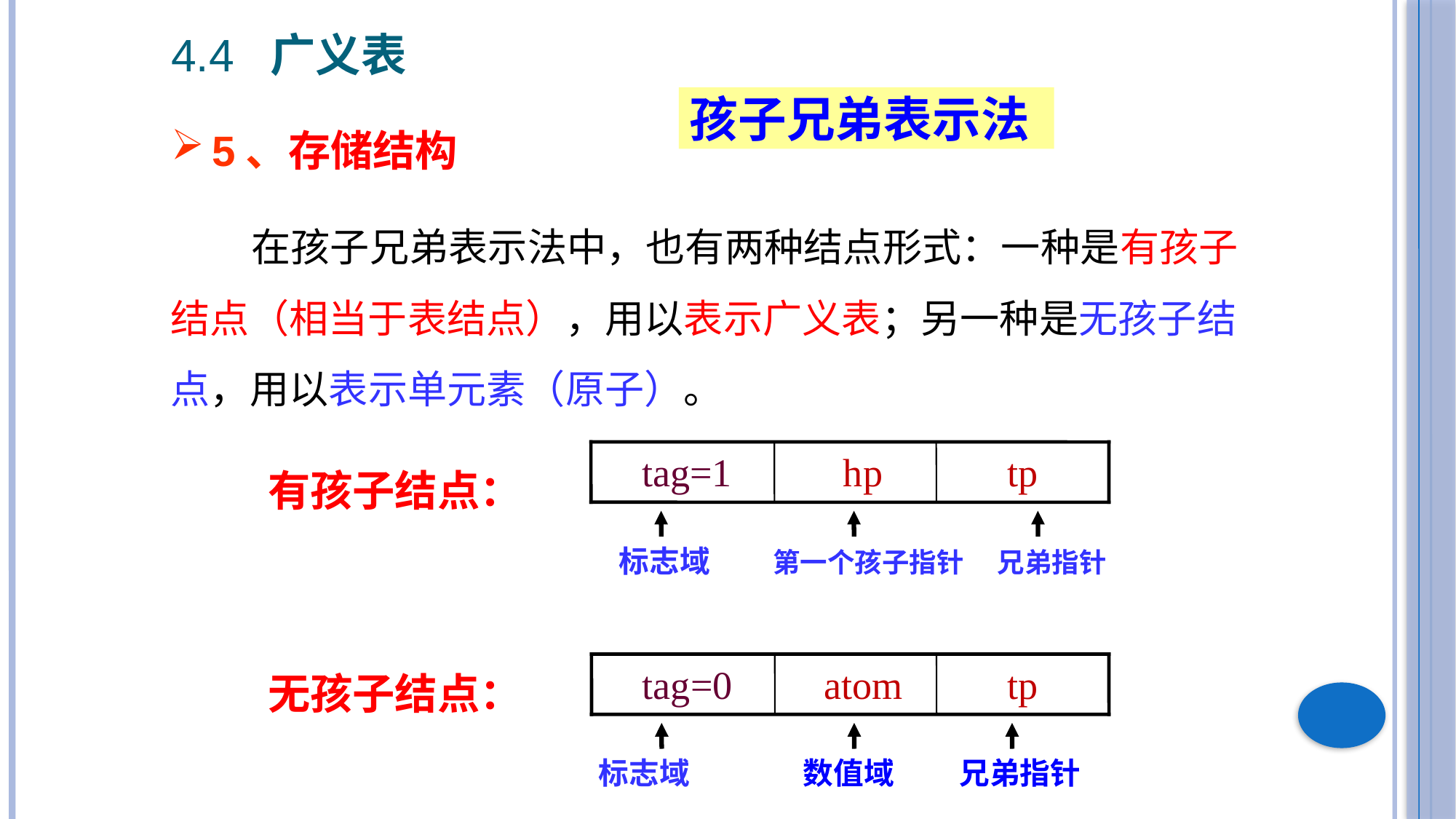

4.4  广义表
孩子兄弟表示法
5、存储结构
        在孩子兄弟表示法中，也有两种结点形式：一种是有孩子结点（相当于表结点），用以表示广义表；另一种是无孩子结点，用以表示单元素（原子）。
tag=1

hp
tp

    标志域  　   第一个孩子指针　 兄弟指针
有孩子结点：

无孩子结点：
tag=0

atom
tp

 标志域  　          数值域　     兄弟指针